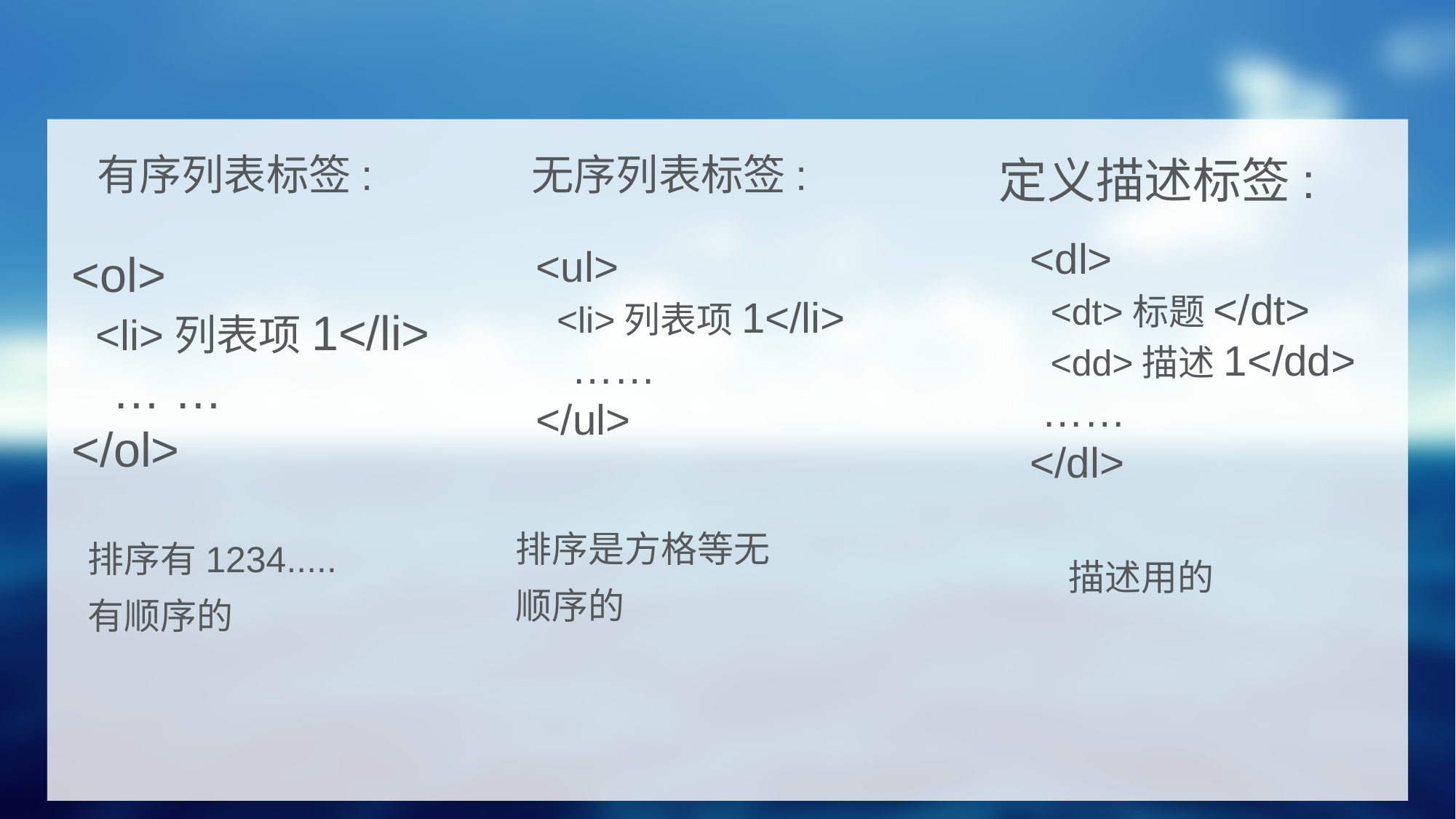

有序列表标签:

无序列表标签:

定义描述标签:
<dl>
  <dt>标题</dt>
  <dd>描述1</dd>
 ……
</dl>

<ul>
  <li>列表项1</li>
   ……
</ul>

<ol>
  <li>列表项1</li>
   … …
</ol>

排序是方格等无顺序的
排序有1234.....有顺序的
描述用的